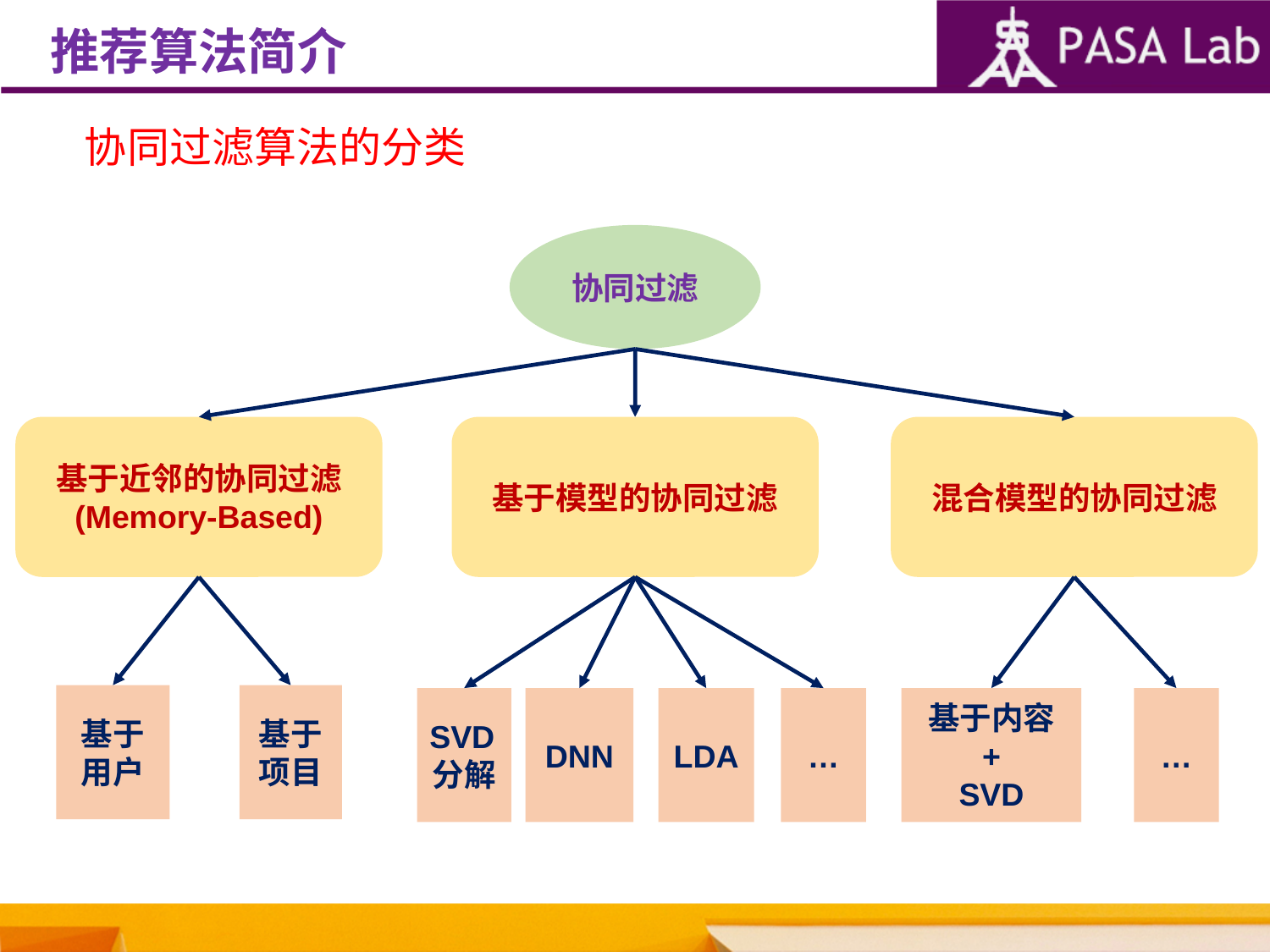

推荐算法简介
协同过滤算法的分类
协同过滤
基于近邻的协同过滤
(Memory-Based)
基于模型的协同过滤
混合模型的协同过滤
基于用户
基于项目
SVD分解
DNN
LDA
…
…
基于内容
+
SVD